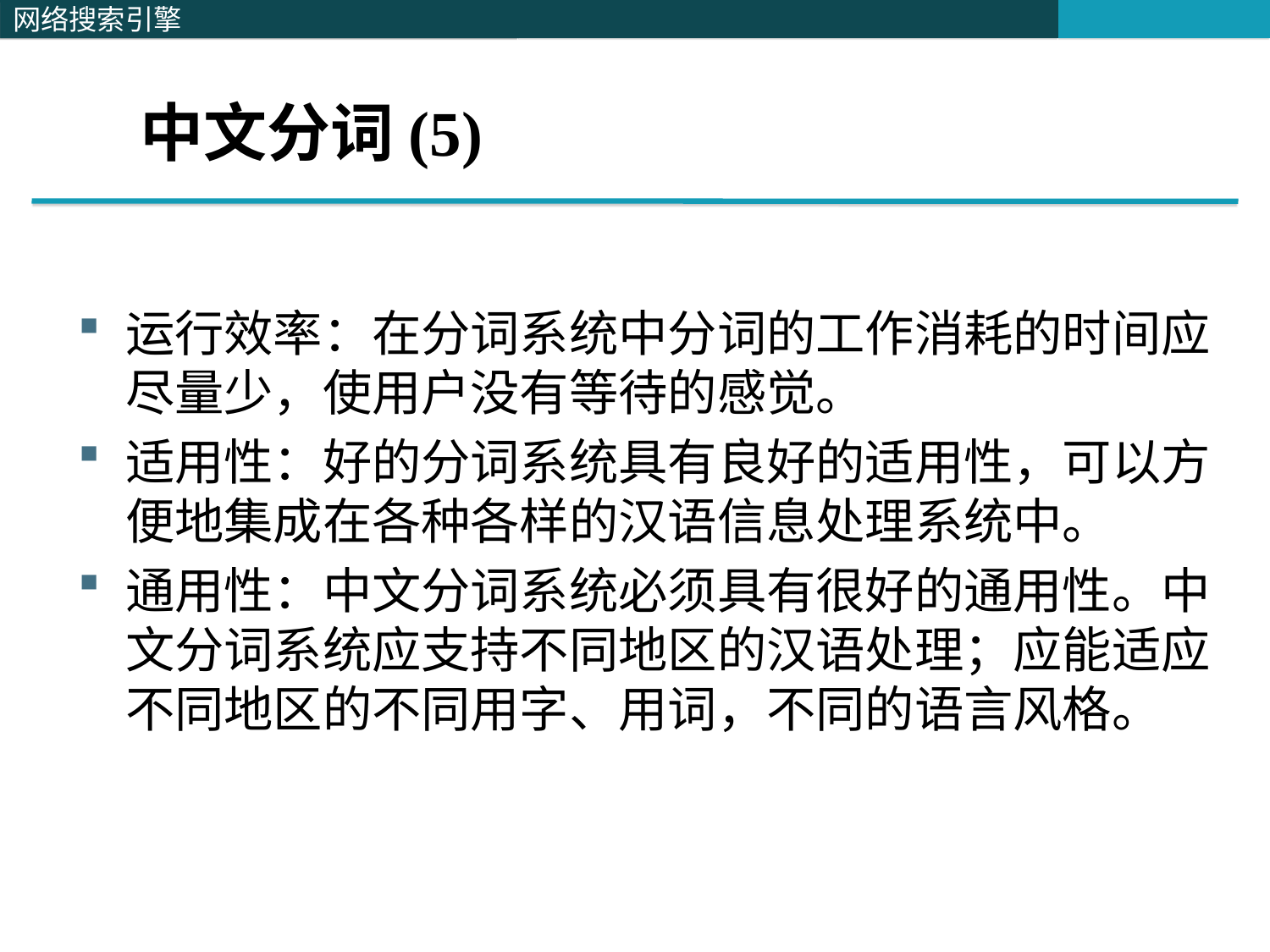

# 中文分词(5)
运行效率：在分词系统中分词的工作消耗的时间应尽量少，使用户没有等待的感觉。
适用性：好的分词系统具有良好的适用性，可以方便地集成在各种各样的汉语信息处理系统中。
通用性：中文分词系统必须具有很好的通用性。中文分词系统应支持不同地区的汉语处理；应能适应不同地区的不同用字、用词，不同的语言风格。